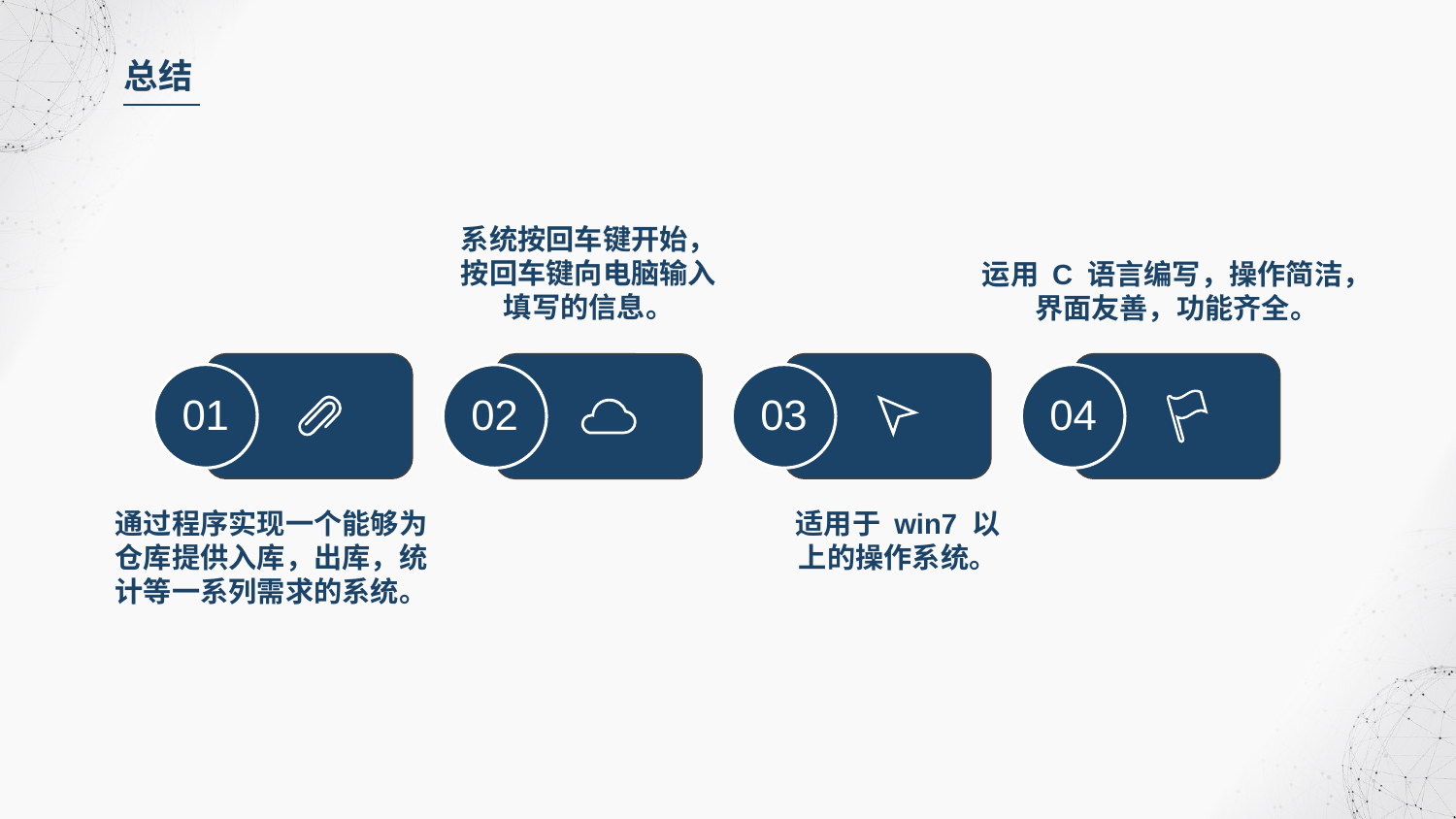

总结
系统按回车键开始，按回车键向电脑输入填写的信息。
运用 C 语言编写，操作简洁，界面友善，功能齐全。

01

03

04

02

通过程序实现一个能够为仓库提供入库，出库，统计等一系列需求的系统。
适用于 win7 以上的操作系统。